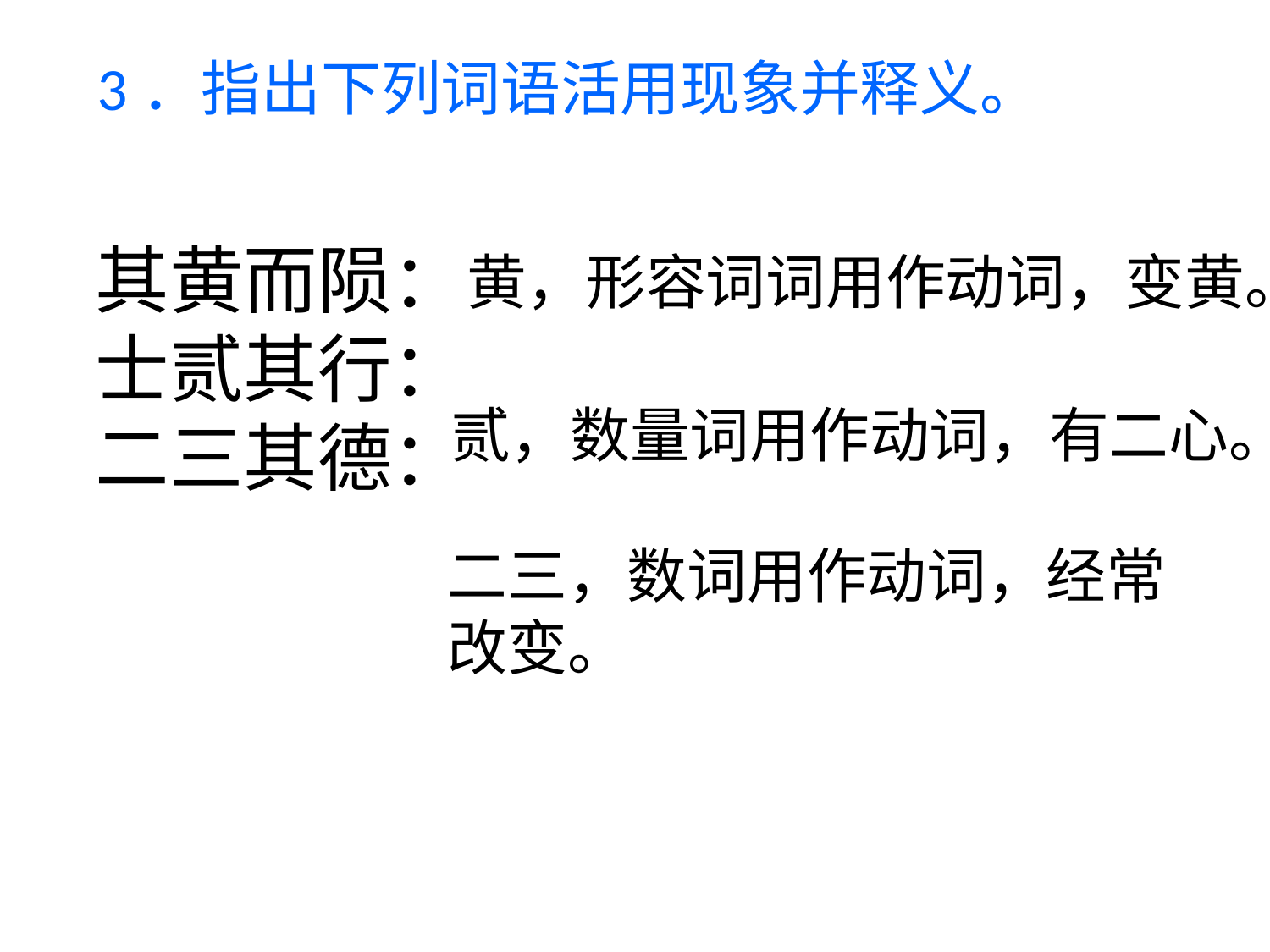

3．指出下列词语活用现象并释义。
其黄而陨：
士贰其行：
二三其德：
黄，形容词词用作动词，变黄。
贰，数量词用作动词，有二心。
二三，数词用作动词，经常改变。